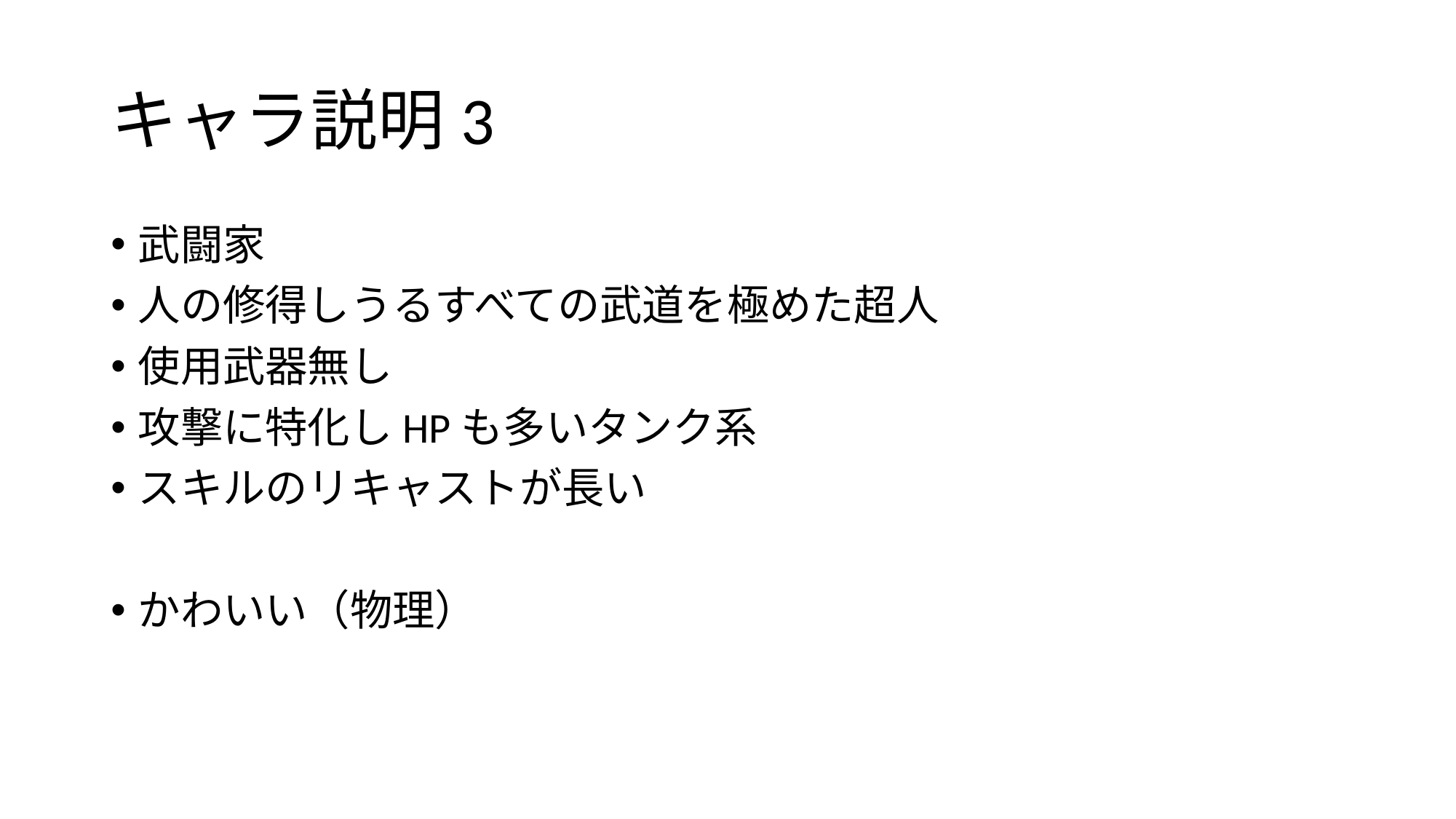

# キャラ説明3
武闘家
人の修得しうるすべての武道を極めた超人
使用武器無し
攻撃に特化しHPも多いタンク系
スキルのリキャストが長い

かわいい（物理）